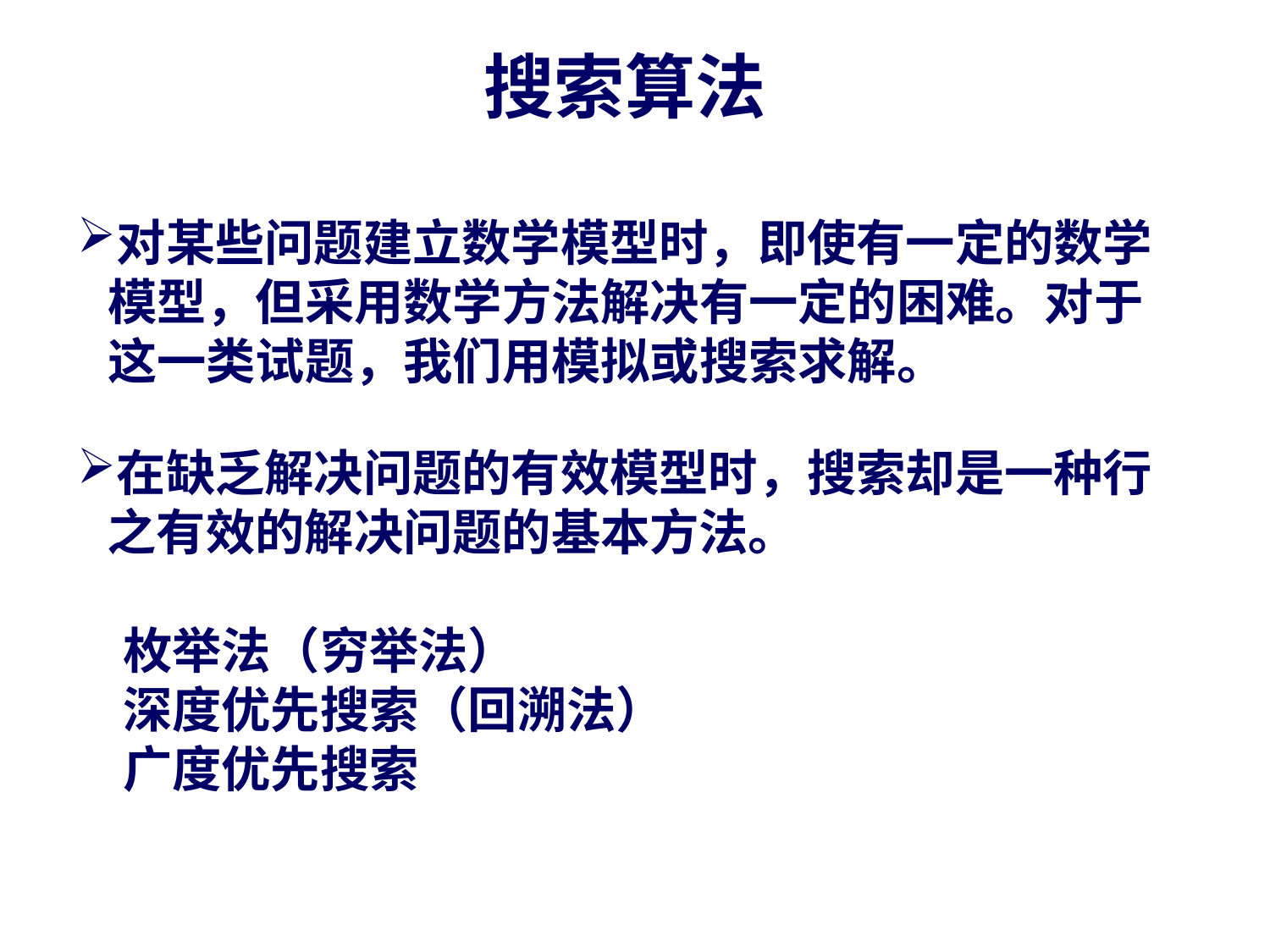

搜索算法

对某些问题建立数学模型时，即使有一定的数学模型，但采用数学方法解决有一定的困难。对于这一类试题，我们用模拟或搜索求解。
在缺乏解决问题的有效模型时，搜索却是一种行之有效的解决问题的基本方法。

   枚举法（穷举法）
   深度优先搜索（回溯法）
   广度优先搜索